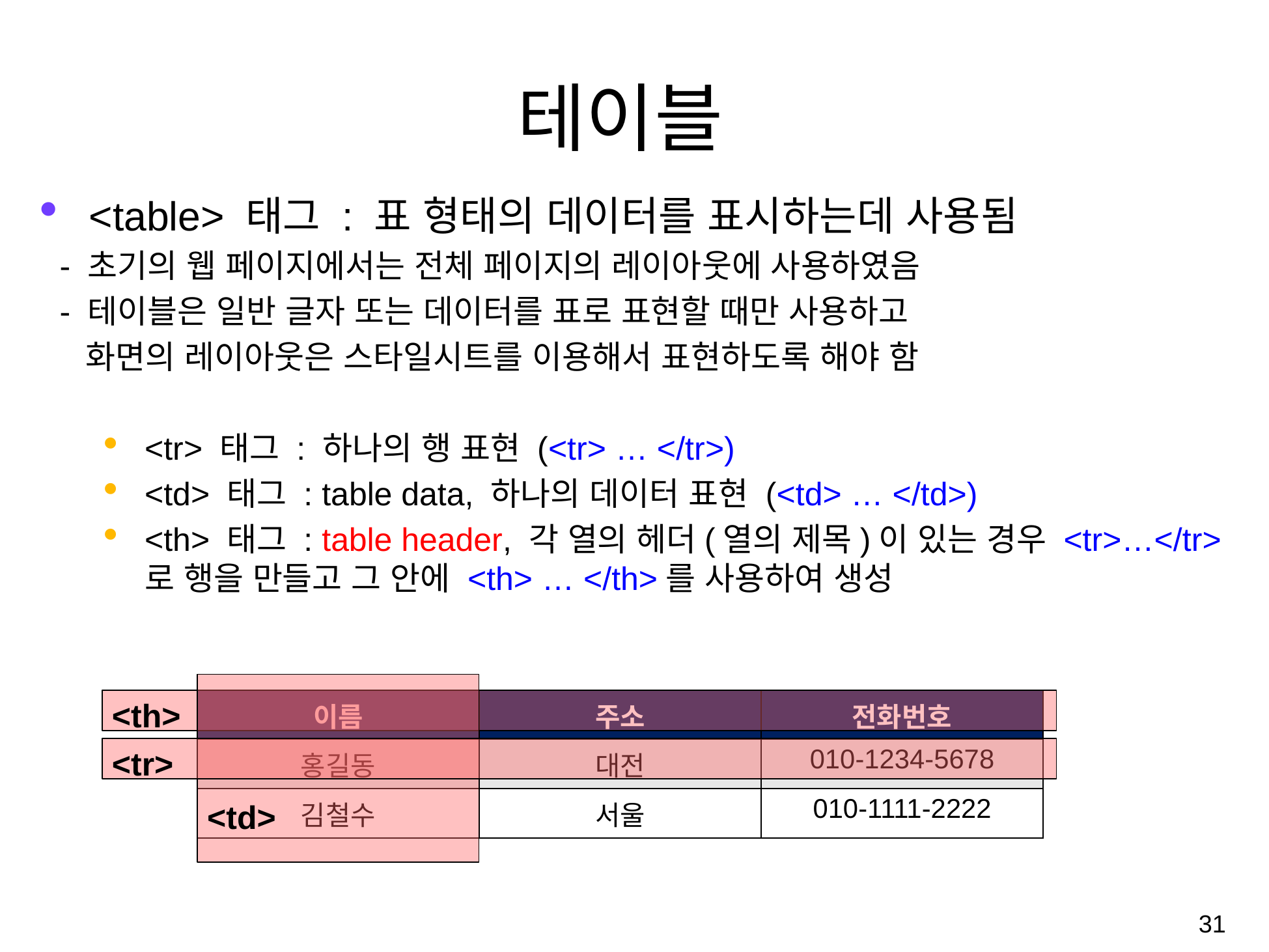

# 테이블
<table> 태그 : 표 형태의 데이터를 표시하는데 사용됨
  - 초기의 웹 페이지에서는 전체 페이지의 레이아웃에 사용하였음
  - 테이블은 일반 글자 또는 데이터를 표로 표현할 때만 사용하고
    화면의 레이아웃은 스타일시트를 이용해서 표현하도록 해야 함

<tr> 태그 : 하나의 행 표현 (<tr> … </tr>)
<td> 태그 : table data, 하나의 데이터 표현 (<td> … </td>)
<th> 태그 : table header, 각 열의 헤더(열의 제목)이 있는 경우 <tr>…</tr>로 행을 만들고 그 안에 <th> … </th>를 사용하여 생성

<td>
<th>
| 이름 | 주소 | 전화번호 |
| --- | --- | --- |
| 홍길동 | 대전 | 010-1234-5678 |
| 김철수 | 서울 | 010-1111-2222 |
<tr>
31